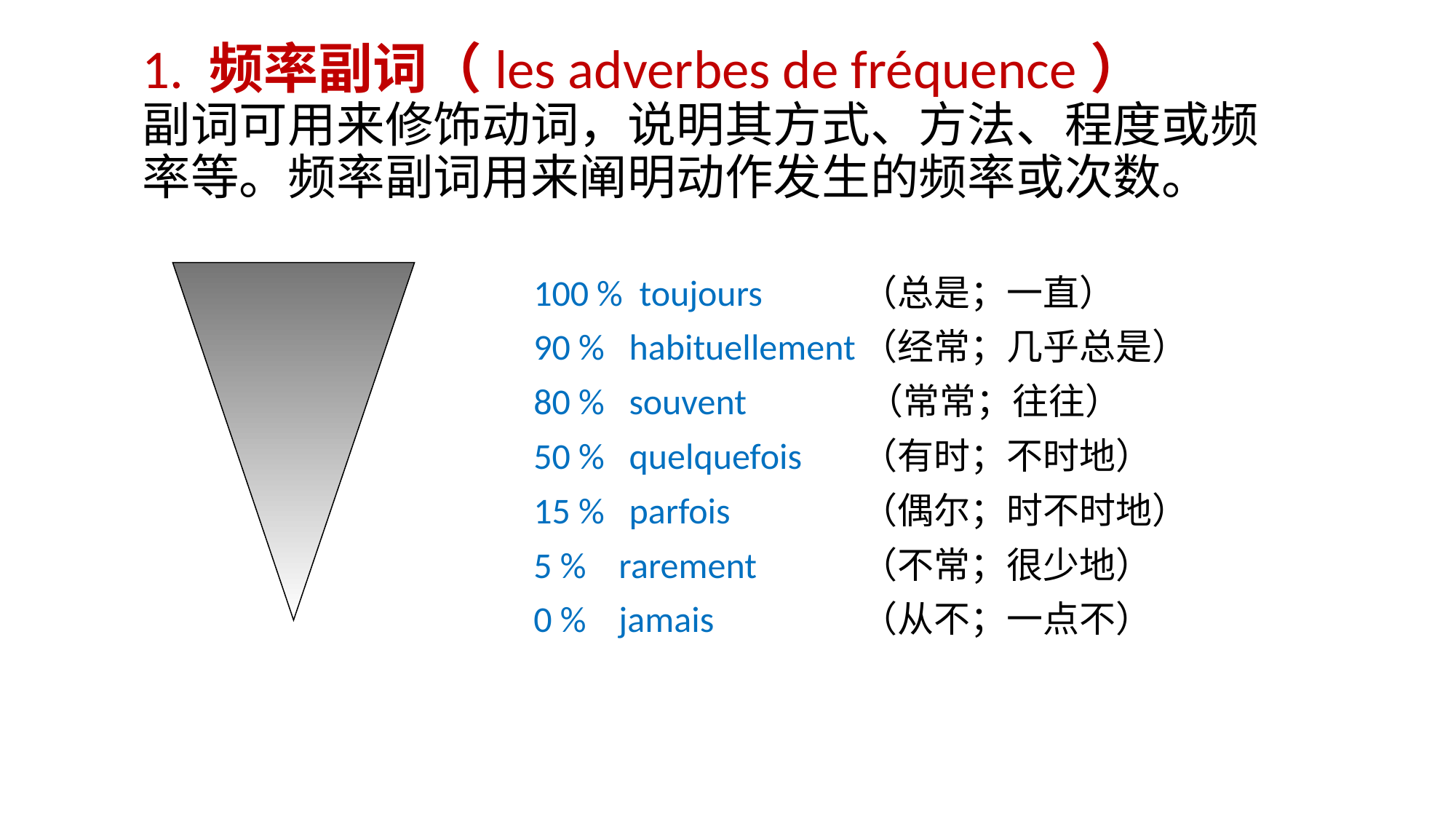

# 1. 频率副词（les adverbes de fréquence） 副词可用来修饰动词，说明其方式、方法、程度或频率等。频率副词用来阐明动作发生的频率或次数。

100 %  toujours   	（总是；一直）
90 %   habituellement	（经常；几乎总是）
80 %   souvent	             （常常；往往）
50 %   quelquefois 	（有时；不时地）
15 %   parfois		（偶尔；时不时地）
5 %    rarement	（不常；很少地）
0 %    jamais  		（从不；一点不）